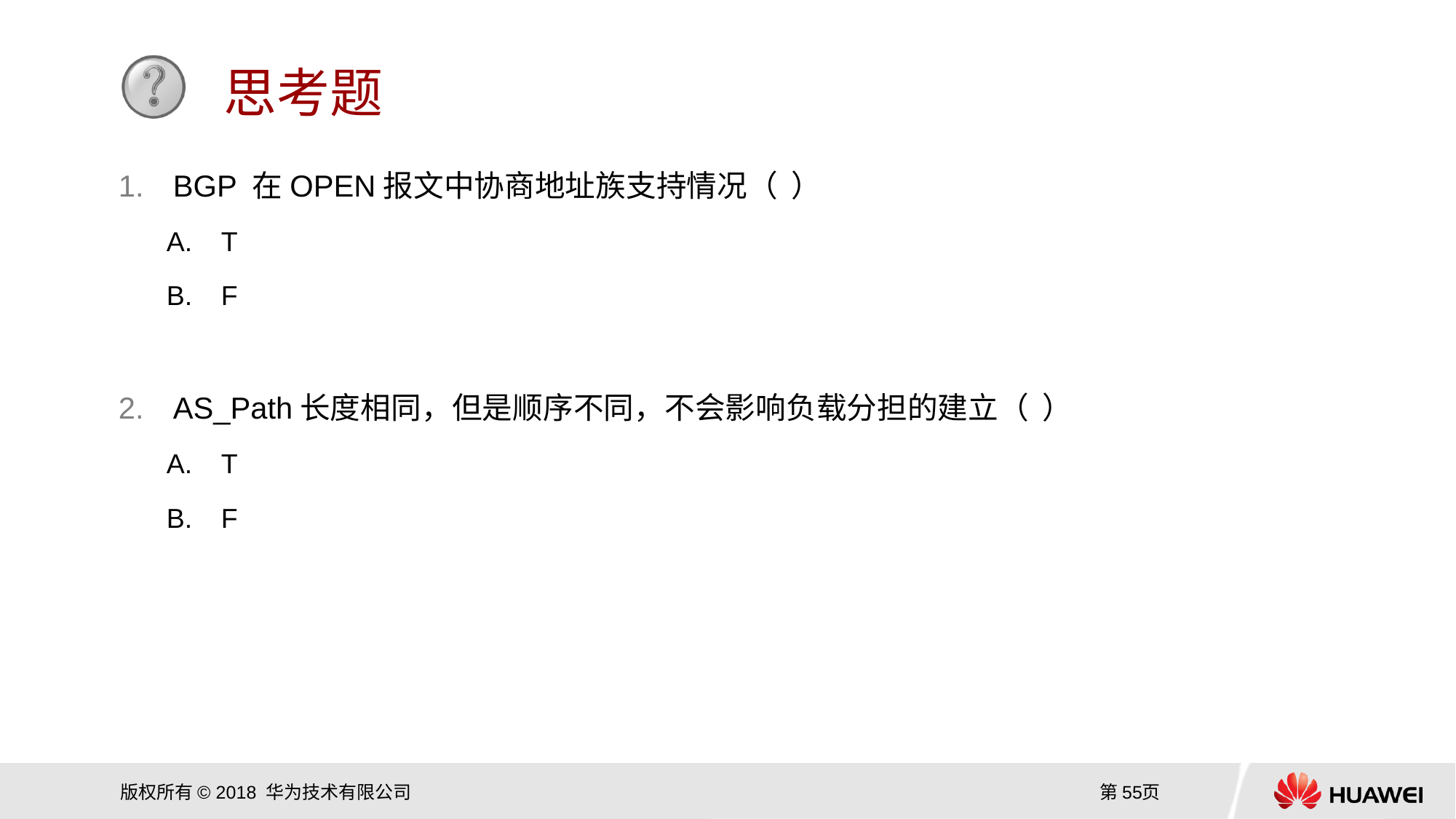

BGP 在OPEN报文中协商地址族支持情况（  ）
T
F

AS_Path长度相同，但是顺序不同，不会影响负载分担的建立（  ）
T
F